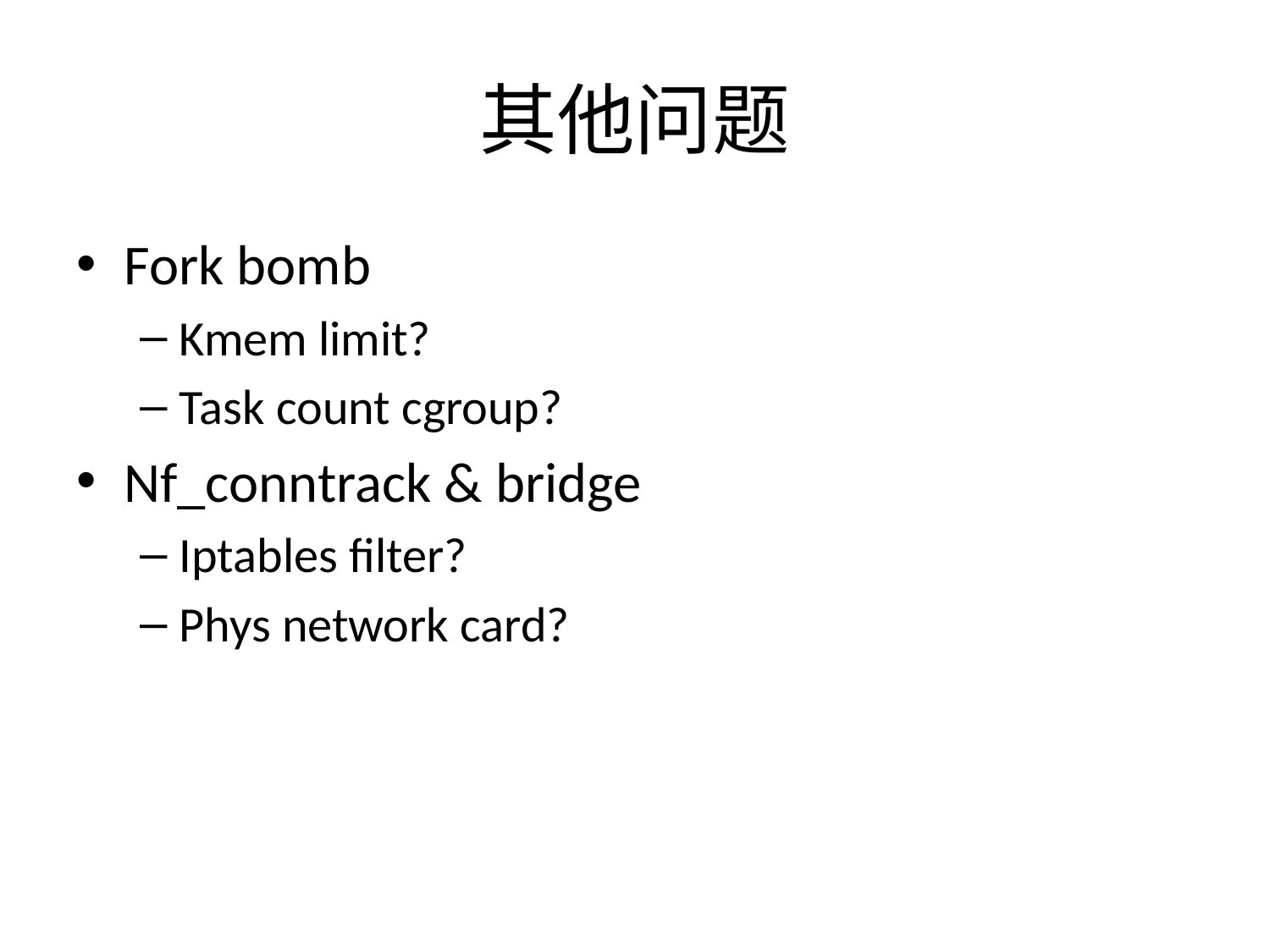

# 其他问题
Fork bomb
Kmem limit?
Task count cgroup?
Nf_conntrack & bridge
Iptables filter?
Phys network card?